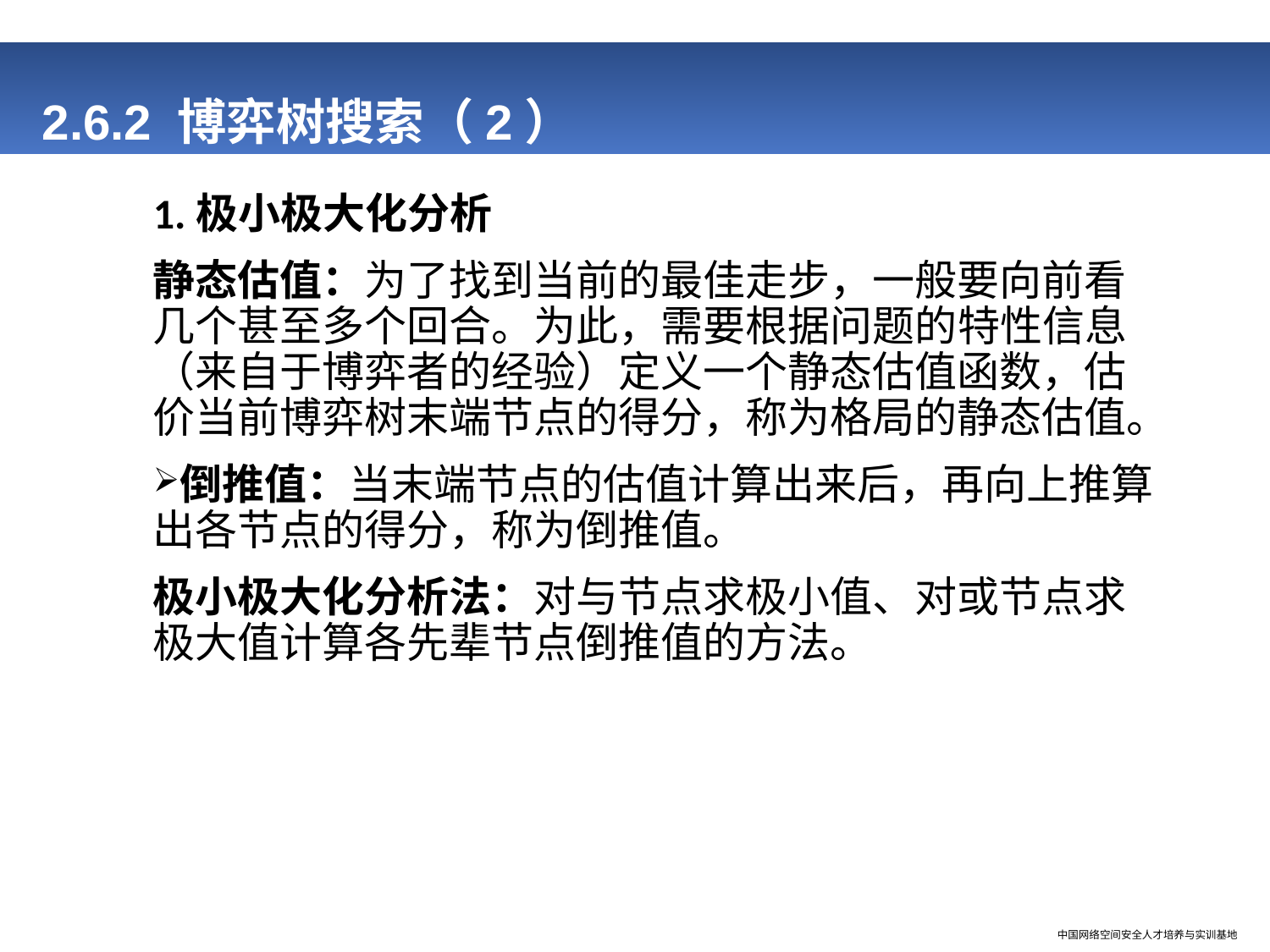

# 2.6.2 博弈树搜索（2）
1.极小极大化分析
静态估值：为了找到当前的最佳走步，一般要向前看几个甚至多个回合。为此，需要根据问题的特性信息（来自于博弈者的经验）定义一个静态估值函数，估价当前博弈树末端节点的得分，称为格局的静态估值。
倒推值：当末端节点的估值计算出来后，再向上推算出各节点的得分，称为倒推值。
极小极大化分析法：对与节点求极小值、对或节点求极大值计算各先辈节点倒推值的方法。